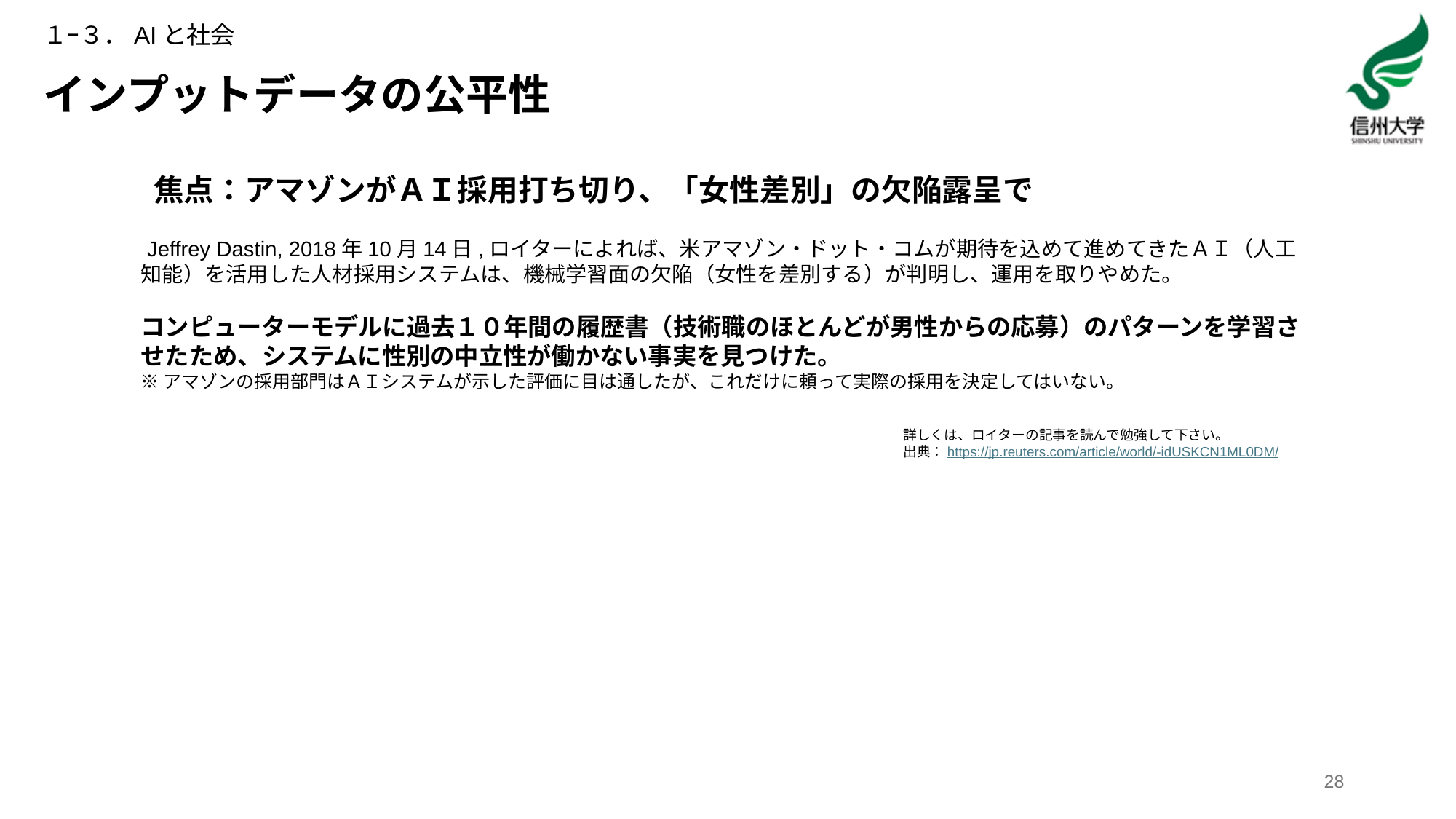

１ｰ３．AIと社会
# インプットデータの公平性
焦点：アマゾンがＡＩ採用打ち切り、「女性差別」の欠陥露呈で
 Jeffrey Dastin, 2018年10月14日,ロイターによれば、米アマゾン・ドット・コムが期待を込めて進めてきたＡＩ（人工知能）を活用した人材採用システムは、機械学習面の欠陥（女性を差別する）が判明し、運用を取りやめた。

コンピューターモデルに過去１０年間の履歴書（技術職のほとんどが男性からの応募）のパターンを学習させたため、システムに性別の中立性が働かない事実を見つけた。
※アマゾンの採用部門はＡＩシステムが示した評価に目は通したが、これだけに頼って実際の採用を決定してはいない。
詳しくは、ロイターの記事を読んで勉強して下さい。
出典：https://jp.reuters.com/article/world/-idUSKCN1ML0DM/

28